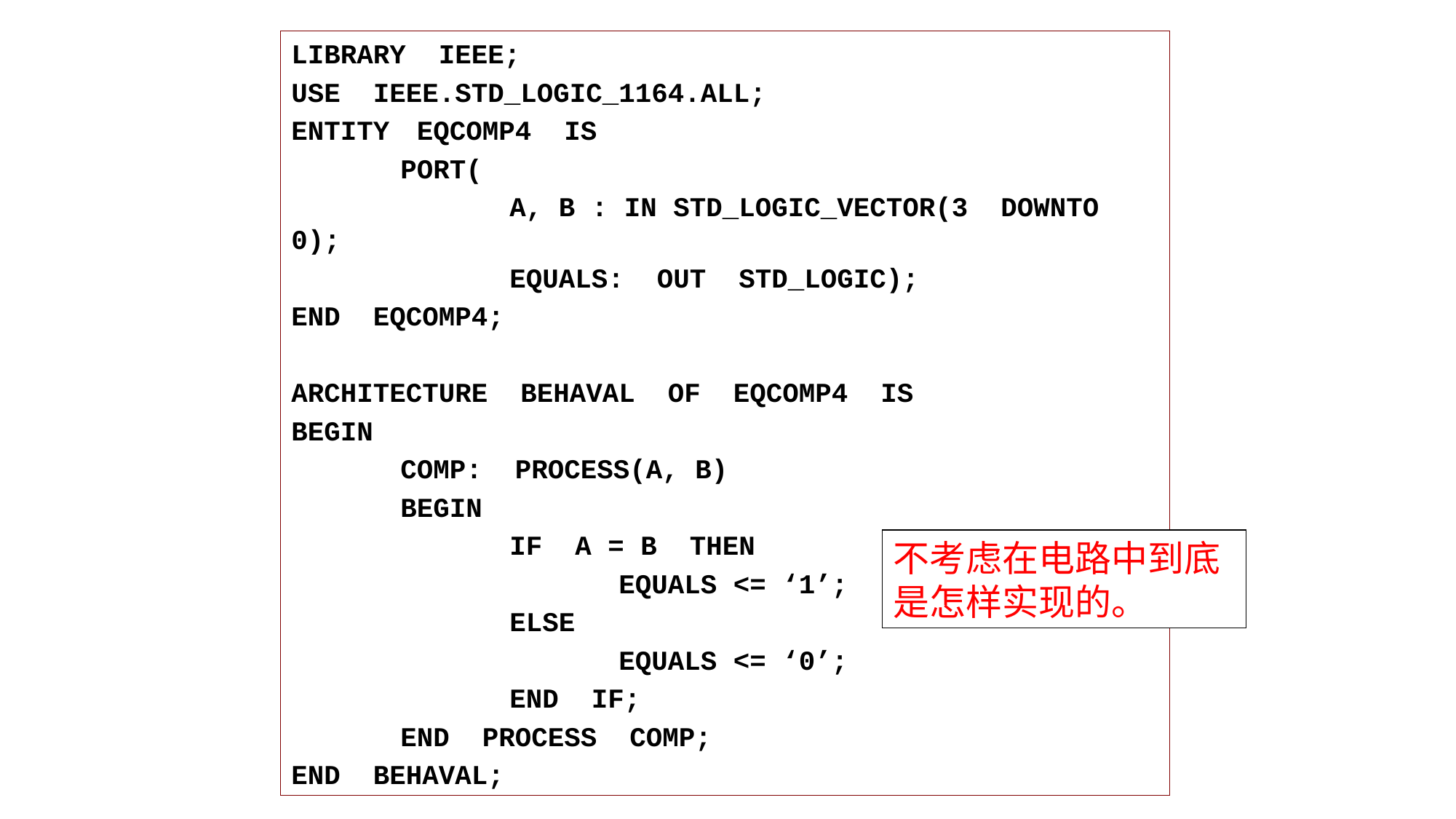

LIBRARY  IEEE;
USE  IEEE.STD_LOGIC_1164.ALL;
ENTITY	 EQCOMP4  IS
	PORT(
		A, B : IN STD_LOGIC_VECTOR(3  DOWNTO 0);
		EQUALS:  OUT  STD_LOGIC);
END  EQCOMP4;

ARCHITECTURE  BEHAVAL  OF  EQCOMP4  IS
BEGIN
	COMP:  PROCESS(A, B)
	BEGIN
		IF  A = B  THEN
			EQUALS <= ‘1’;
		ELSE
			EQUALS <= ‘0’;
		END  IF;
	END  PROCESS  COMP;
END  BEHAVAL;
不考虑在电路中到底是怎样实现的。